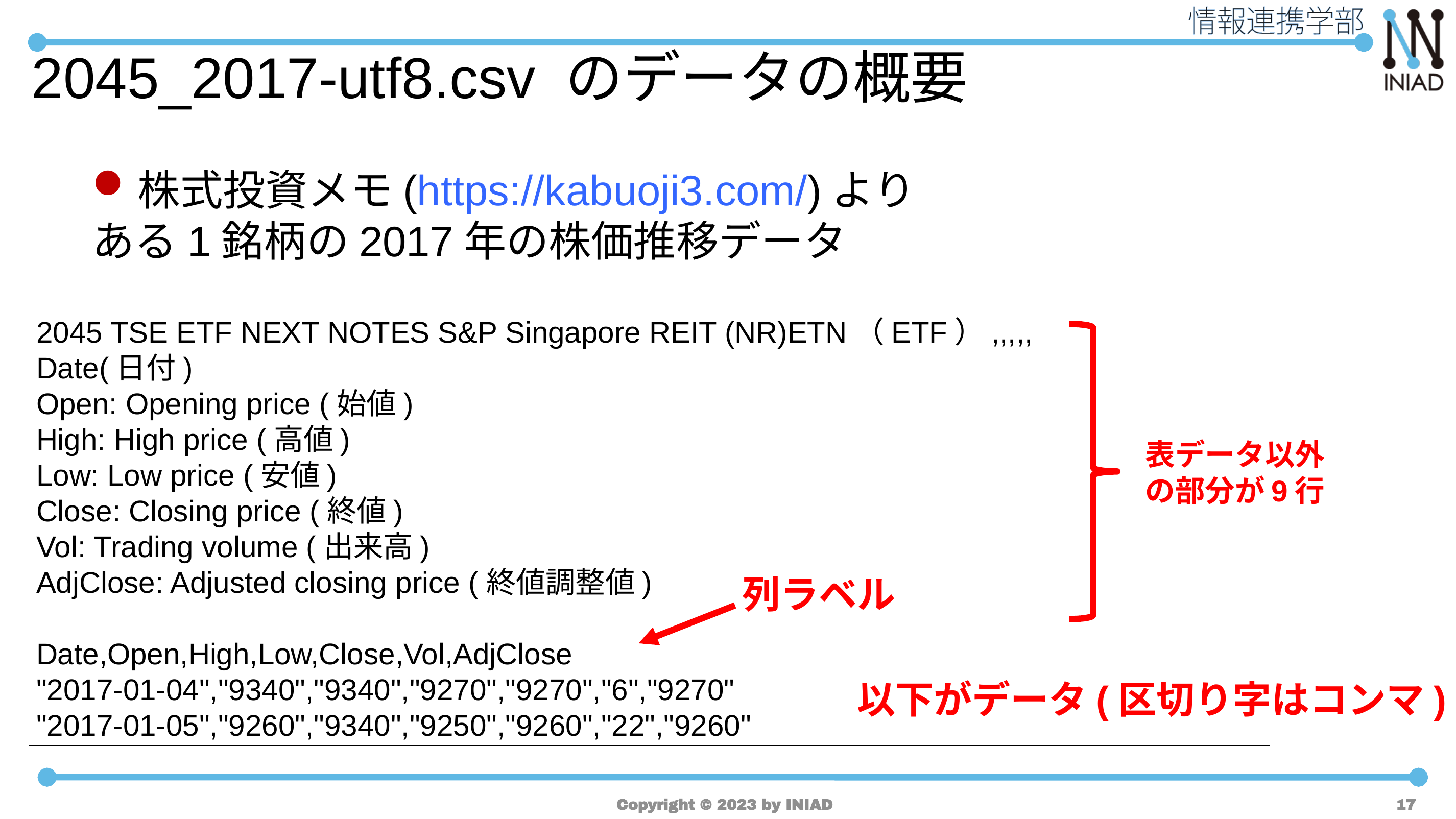

# 2045_2017-utf8.csv のデータの概要
株式投資メモ(https://kabuoji3.com/)より
ある1銘柄の2017年の株価推移データ
2045 TSE ETF NEXT NOTES S&P Singapore REIT (NR)ETN（ETF）,,,,,
Date(日付)
Open: Opening price (始値)
High: High price (高値)
Low: Low price (安値)
Close: Closing price (終値)
Vol: Trading volume (出来高)
AdjClose: Adjusted closing price (終値調整値)

Date,Open,High,Low,Close,Vol,AdjClose
"2017-01-04","9340","9340","9270","9270","6","9270"
"2017-01-05","9260","9340","9250","9260","22","9260"

表データ以外の部分が9行
列ラベル
以下がデータ(区切り字はコンマ)
Copyright © 2023 by INIAD
17